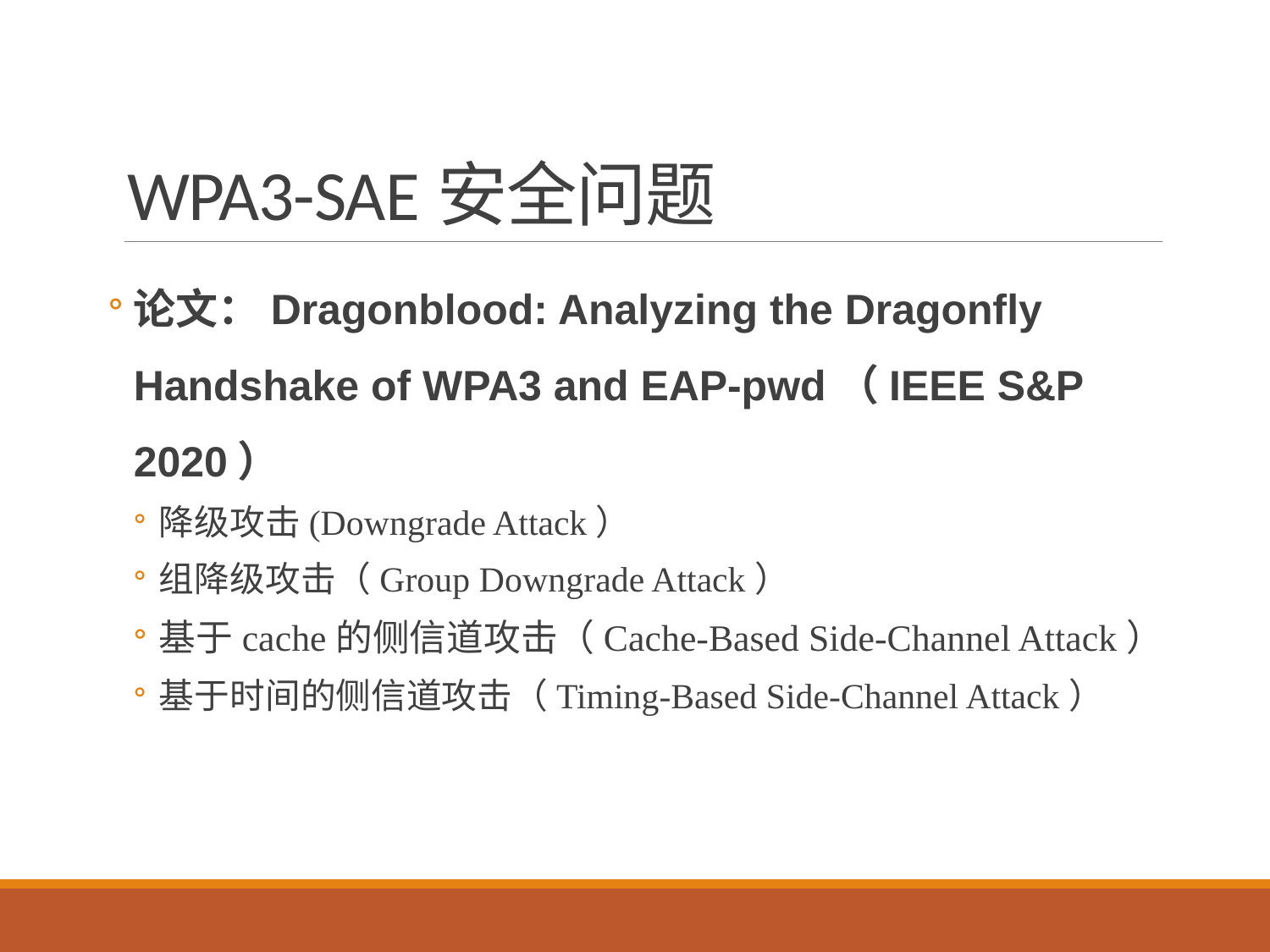

# WPA3-SAE安全问题
论文：Dragonblood: Analyzing the Dragonfly Handshake of WPA3 and EAP-pwd（IEEE S&P 2020）
降级攻击(Downgrade Attack）
组降级攻击（Group Downgrade Attack）
基于cache的侧信道攻击（Cache-Based Side-Channel Attack）
基于时间的侧信道攻击（Timing-Based Side-Channel Attack）
41